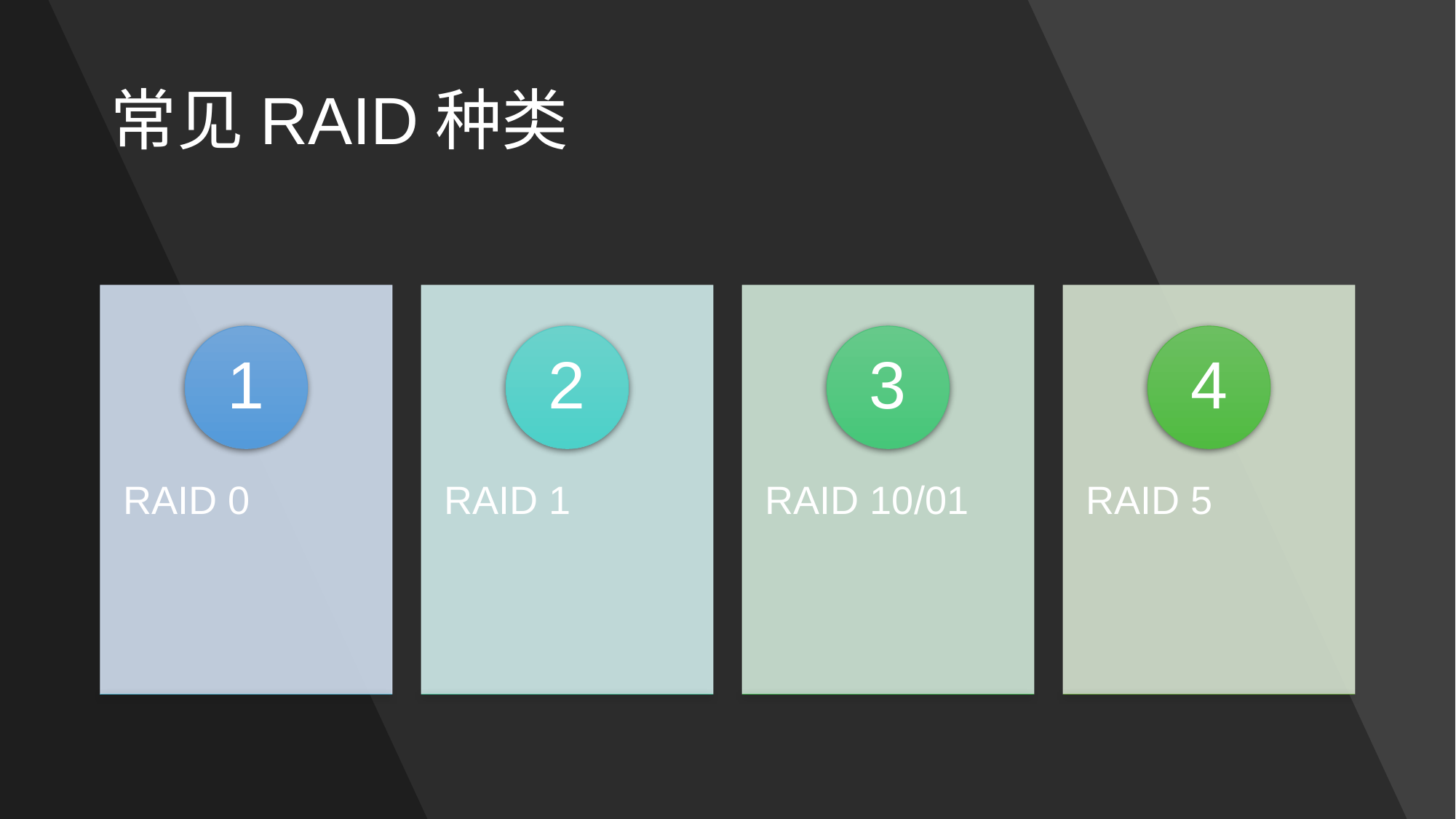

# 常见RAID种类
RAID 0
1
RAID 1
2
RAID 10/01
3
RAID 5
4